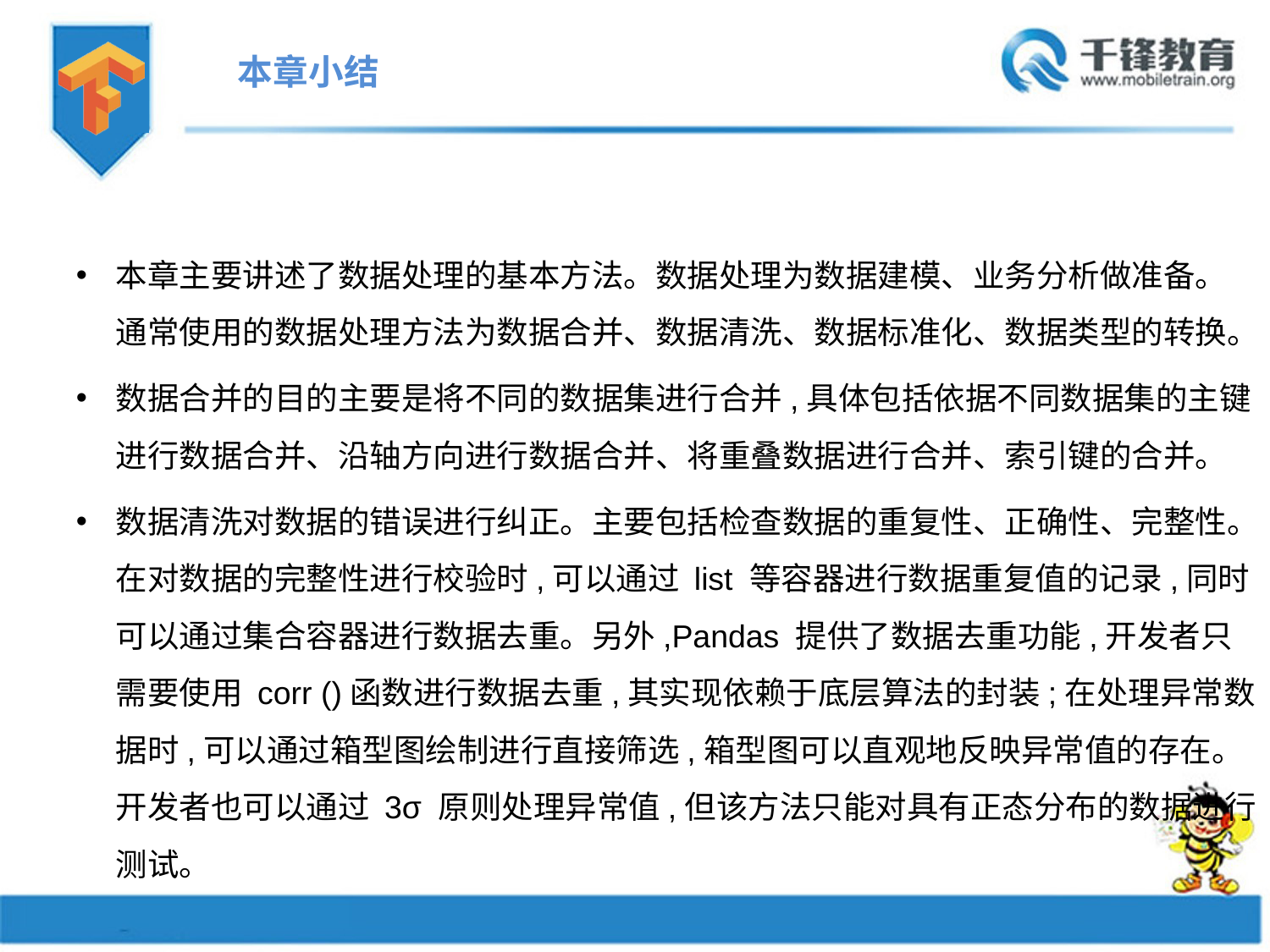

本章小结
本章主要讲述了数据处理的基本方法。数据处理为数据建模、业务分析做准备。通常使用的数据处理方法为数据合并、数据清洗、数据标准化、数据类型的转换。
数据合并的目的主要是将不同的数据集进行合并,具体包括依据不同数据集的主键进行数据合并、沿轴方向进行数据合并、将重叠数据进行合并、索引键的合并。
数据清洗对数据的错误进行纠正。主要包括检查数据的重复性、正确性、完整性。在对数据的完整性进行校验时,可以通过 list 等容器进行数据重复值的记录,同时可以通过集合容器进行数据去重。另外,Pandas 提供了数据去重功能,开发者只需要使用 corr ()函数进行数据去重,其实现依赖于底层算法的封装;在处理异常数据时,可以通过箱型图绘制进行直接筛选,箱型图可以直观地反映异常值的存在。开发者也可以通过 3σ 原则处理异常值,但该方法只能对具有正态分布的数据进行测试。